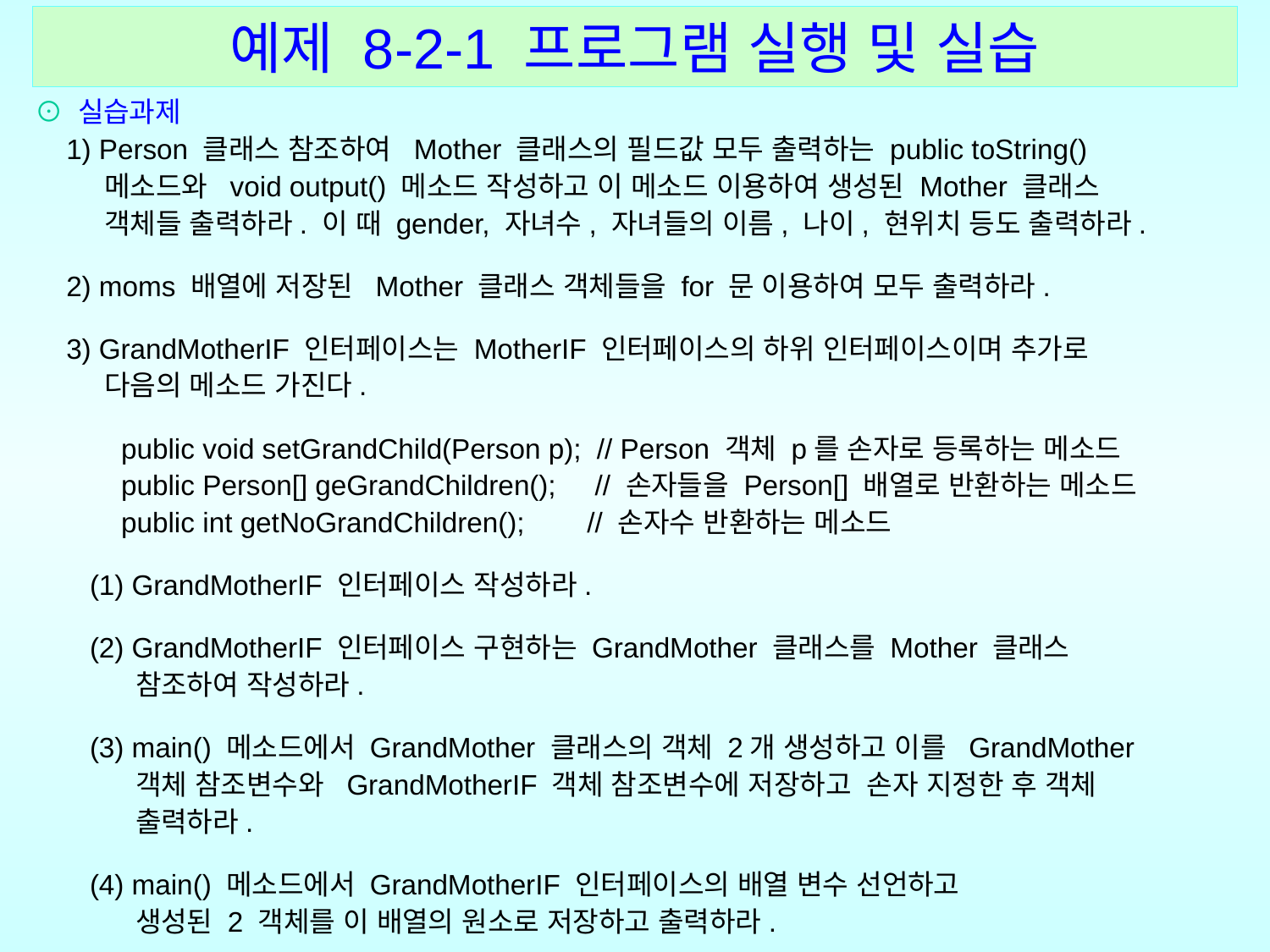

예제 8-2-1 프로그램 실행 및 실습
⊙ 실습과제
    1) Person 클래스 참조하여  Mother 클래스의 필드값 모두 출력하는 public toString()
        메소드와  void output() 메소드 작성하고 이 메소드 이용하여 생성된 Mother 클래스
        객체들 출력하라. 이 때 gender, 자녀수, 자녀들의 이름, 나이, 현위치 등도 출력하라.

    2) moms 배열에 저장된  Mother 클래스 객체들을 for 문 이용하여 모두 출력하라.

    3) GrandMotherIF 인터페이스는 MotherIF 인터페이스의 하위 인터페이스이며 추가로
        다음의 메소드 가진다.

           public void setGrandChild(Person p);  // Person 객체 p를 손자로 등록하는 메소드
           public Person[] geGrandChildren();     // 손자들을 Person[] 배열로 반환하는 메소드
           public int getNoGrandChildren();        // 손자수 반환하는 메소드

       (1) GrandMotherIF 인터페이스 작성하라.

       (2) GrandMotherIF 인터페이스 구현하는 GrandMother 클래스를 Mother 클래스
            참조하여 작성하라.

       (3) main() 메소드에서 GrandMother 클래스의 객체 2개 생성하고 이를  GrandMother
            객체 참조변수와  GrandMotherIF 객체 참조변수에 저장하고  손자 지정한 후 객체
            출력하라.

       (4) main() 메소드에서 GrandMotherIF 인터페이스의 배열 변수 선언하고
            생성된 2 객체를 이 배열의 원소로 저장하고 출력하라.